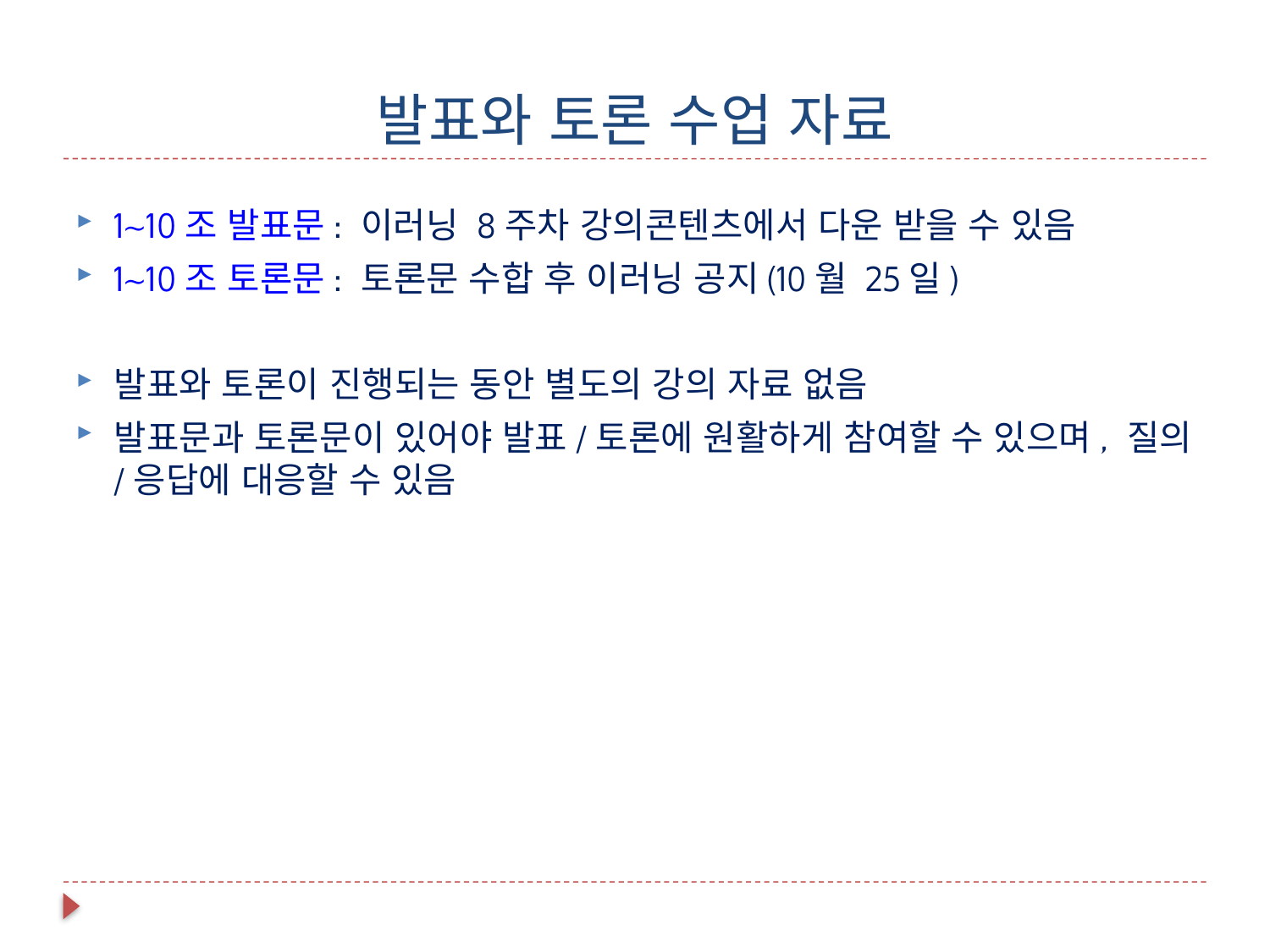

# 발표와 토론 수업 자료

1~10조 발표문: 이러닝 8주차 강의콘텐츠에서 다운 받을 수 있음
1~10조 토론문: 토론문 수합 후 이러닝 공지(10월 25일)

발표와 토론이 진행되는 동안 별도의 강의 자료 없음
발표문과 토론문이 있어야 발표/토론에 원활하게 참여할 수 있으며, 질의/응답에 대응할 수 있음